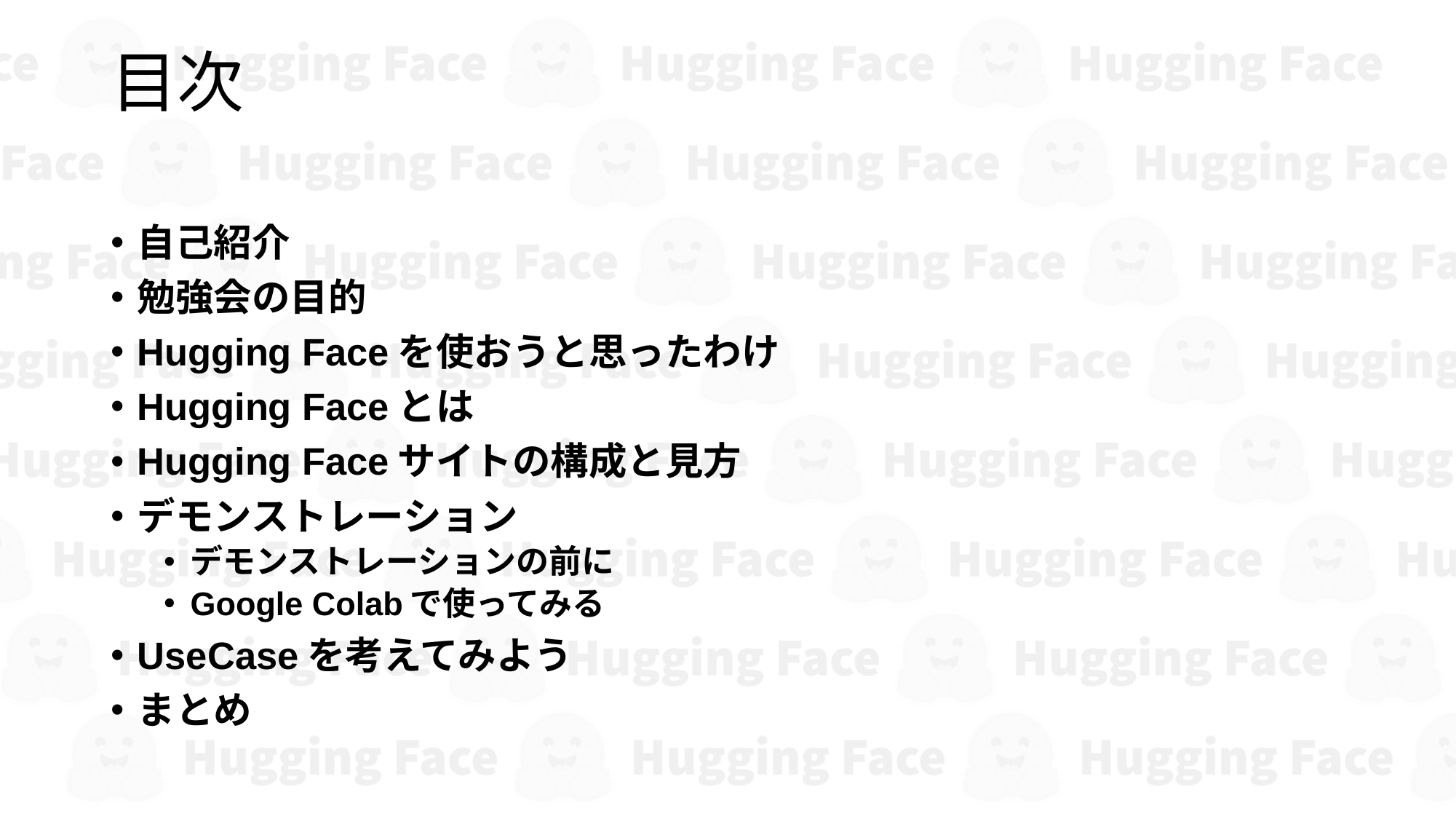

# 目次
自己紹介
勉強会の目的
Hugging Faceを使おうと思ったわけ
Hugging Faceとは
Hugging Faceサイトの構成と見方
デモンストレーション
デモンストレーションの前に
Google Colabで使ってみる
UseCaseを考えてみよう
まとめ